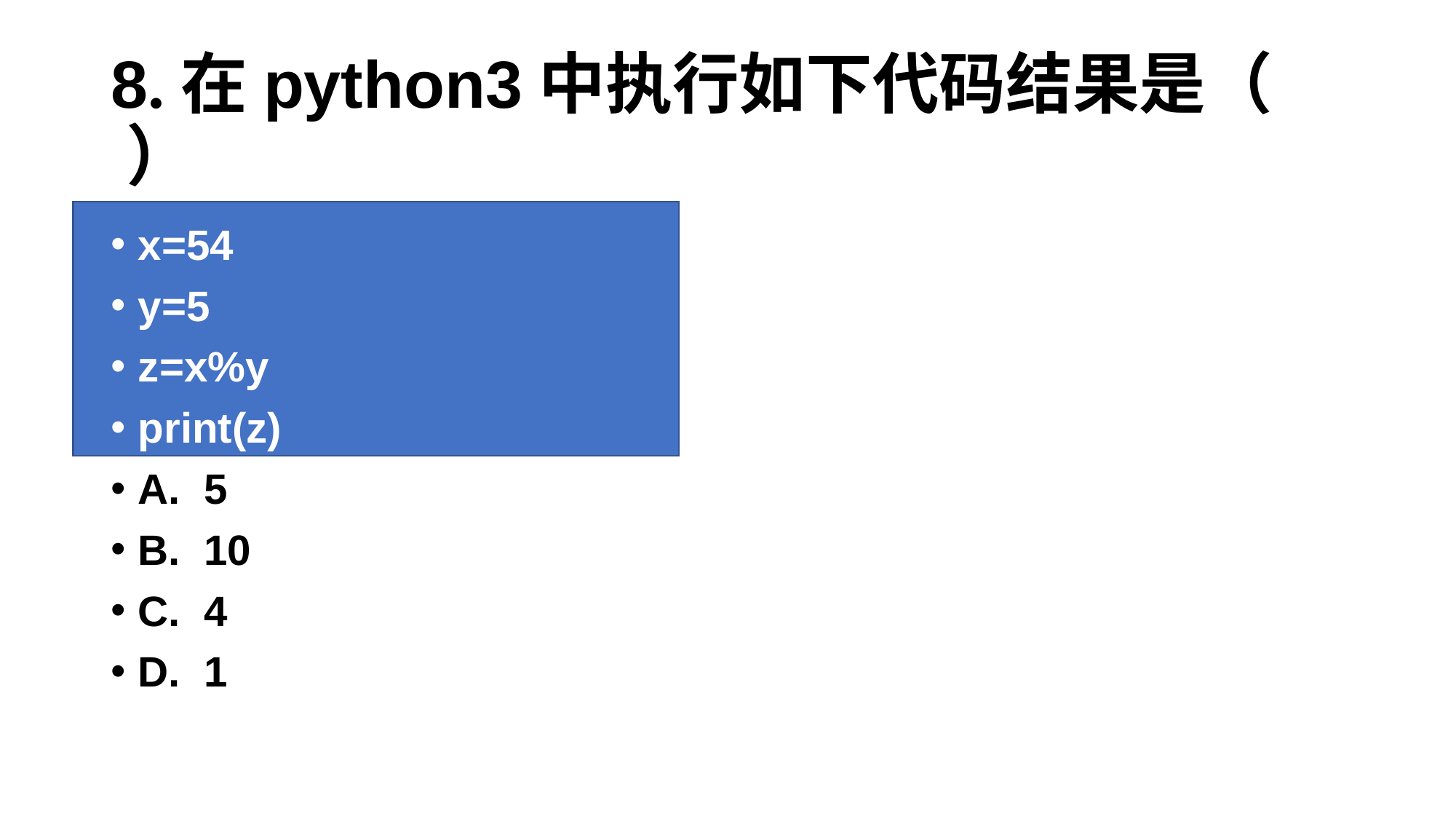

# 8.在python3中执行如下代码结果是（  ）

x=54
y=5
z=x%y
print(z)
A.  5
B.  10
C.  4
D.  1